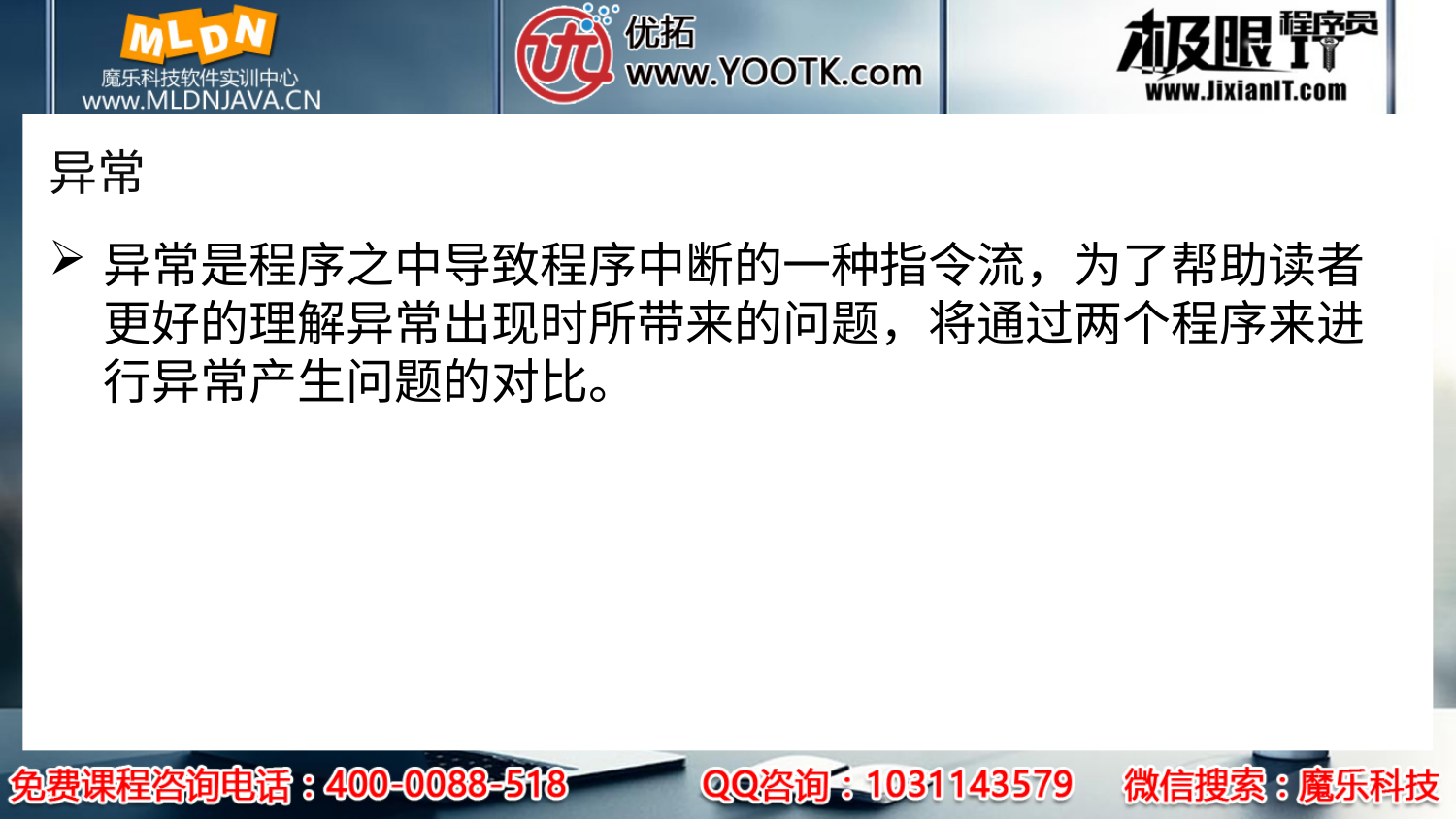

# 异常
异常是程序之中导致程序中断的一种指令流，为了帮助读者更好的理解异常出现时所带来的问题，将通过两个程序来进行异常产生问题的对比。